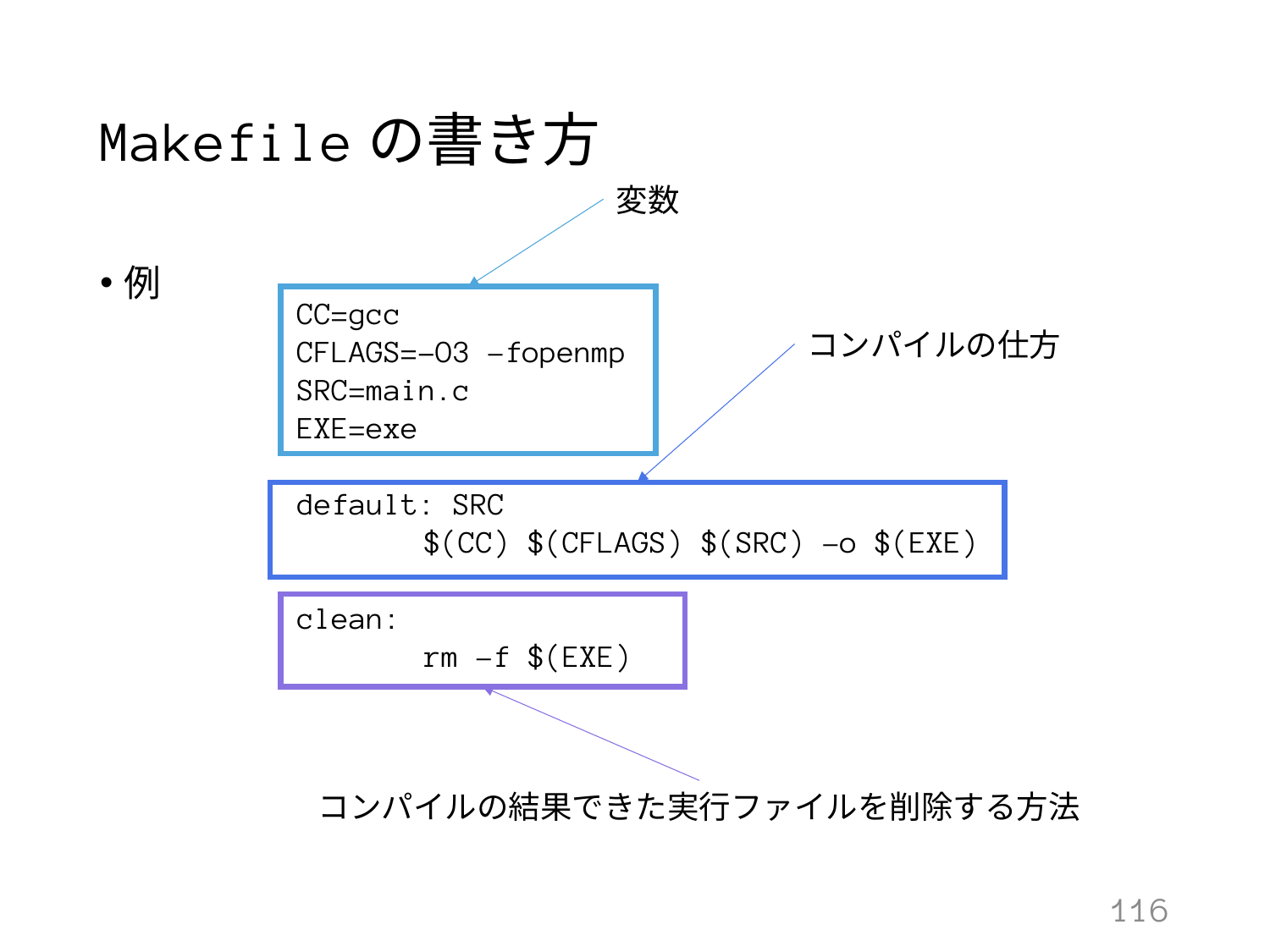

# Makefileの書き方
変数
例
CC=gcc
CFLAGS=-O3 –fopenmp
SRC=main.c
EXE=exe

default: SRC
	$(CC) $(CFLAGS) $(SRC) –o $(EXE)

clean:
	rm –f $(EXE)

コンパイルの仕方

コンパイルの結果できた実行ファイルを削除する方法
116